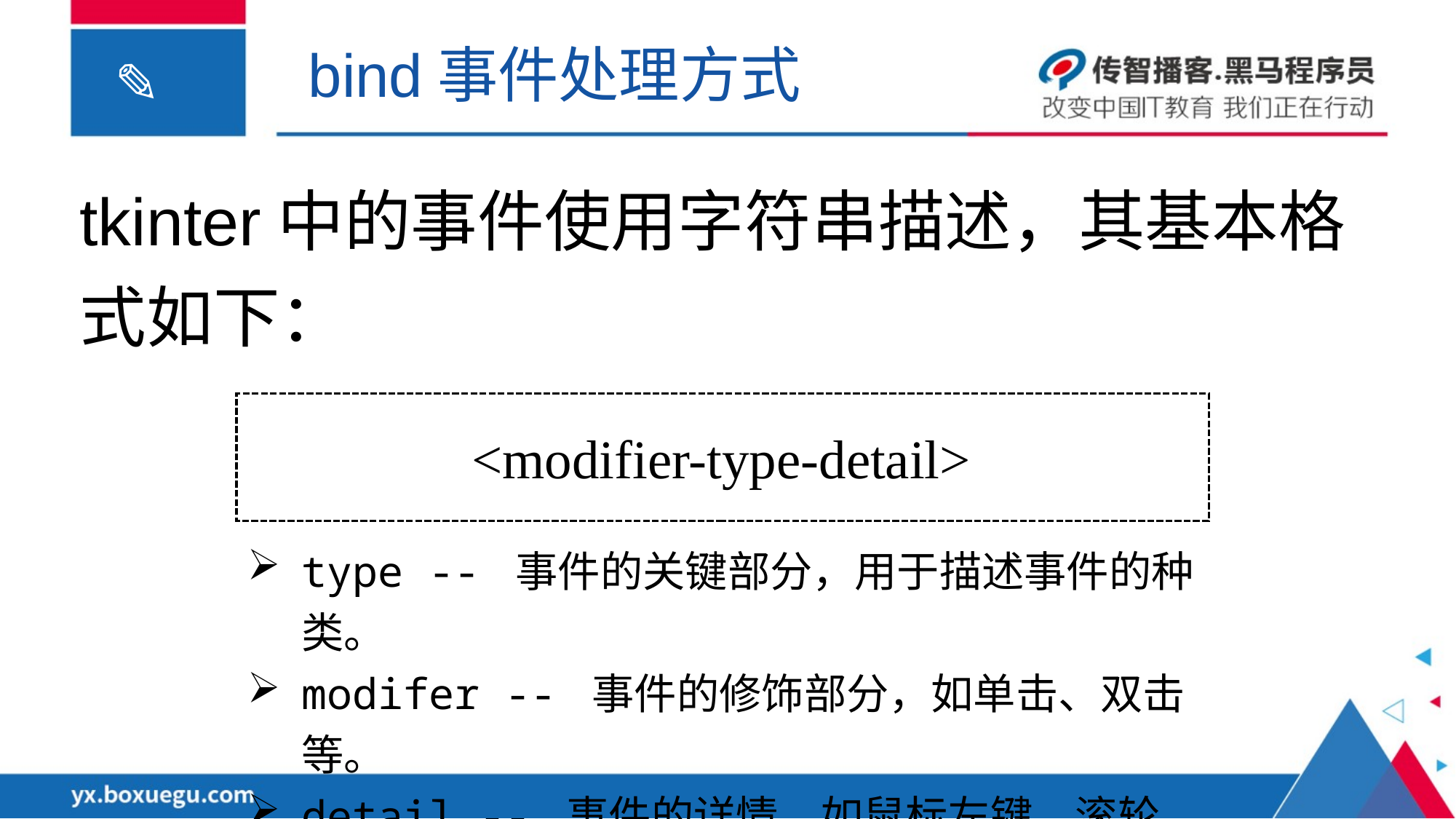

bind事件处理方式
tkinter中的事件使用字符串描述，其基本格式如下：

<modifier-type-detail>
type -- 事件的关键部分，用于描述事件的种类。
modifer -- 事件的修饰部分，如单击、双击等。
detail -- 事件的详情，如鼠标左键、滚轮等。